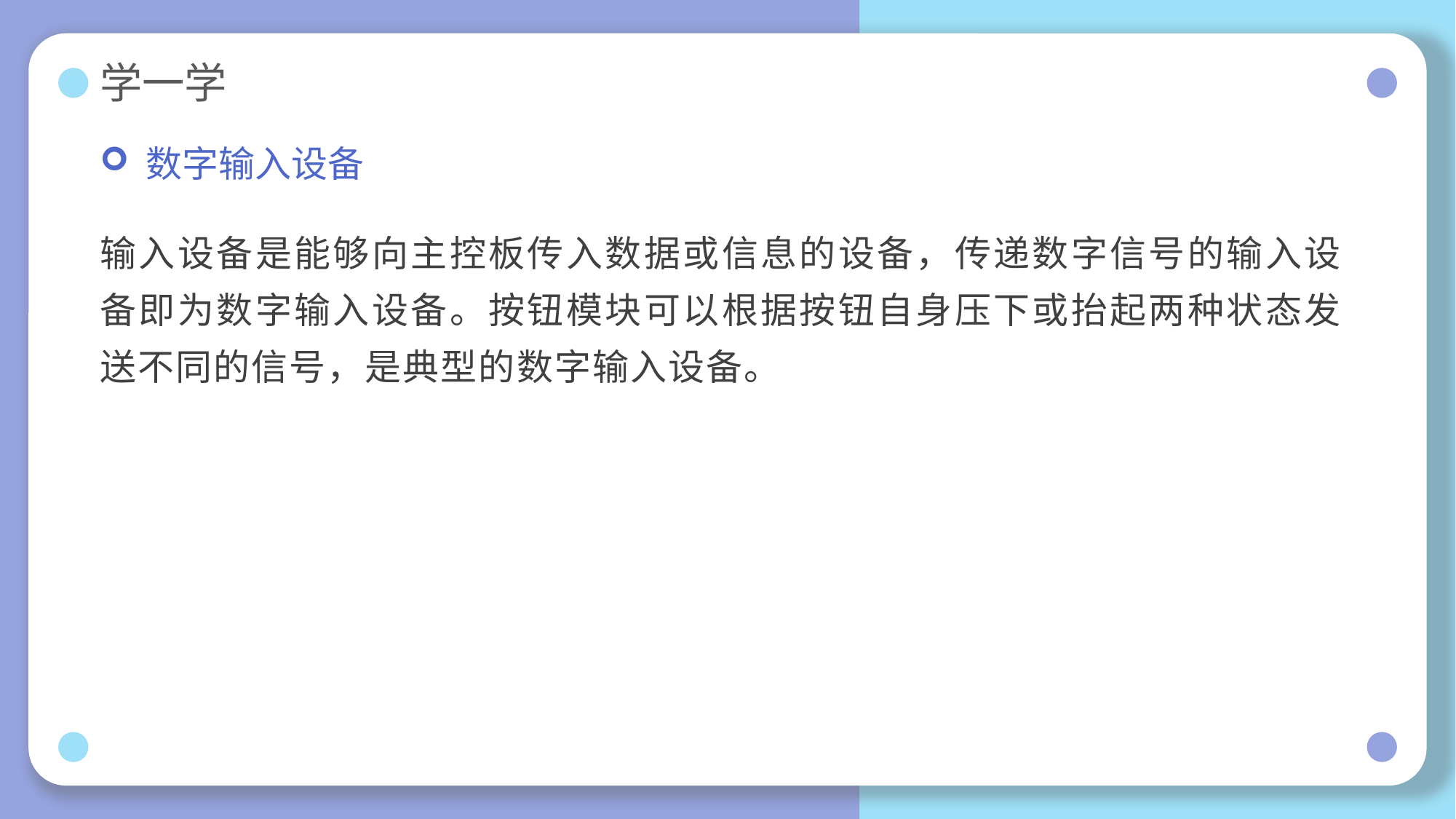

# 学一学
 数字输入设备
输入设备是能够向主控板传入数据或信息的设备，传递数字信号的输入设备即为数字输入设备。按钮模块可以根据按钮自身压下或抬起两种状态发送不同的信号，是典型的数字输入设备。